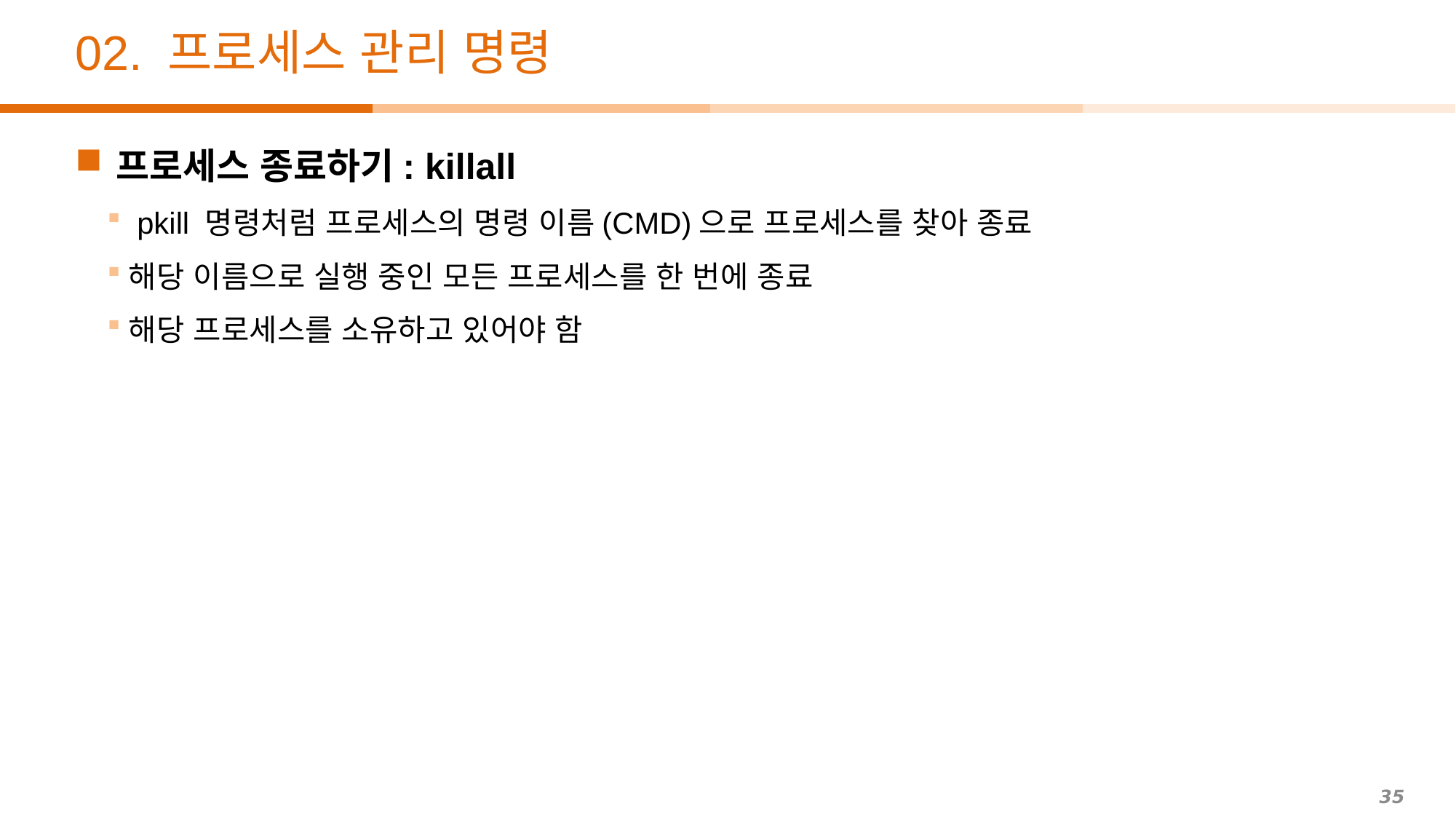

# 02. 프로세스 관리 명령
프로세스 종료하기: killall
 pkill 명령처럼 프로세스의 명령 이름(CMD)으로 프로세스를 찾아 종료
해당 이름으로 실행 중인 모든 프로세스를 한 번에 종료
해당 프로세스를 소유하고 있어야 함